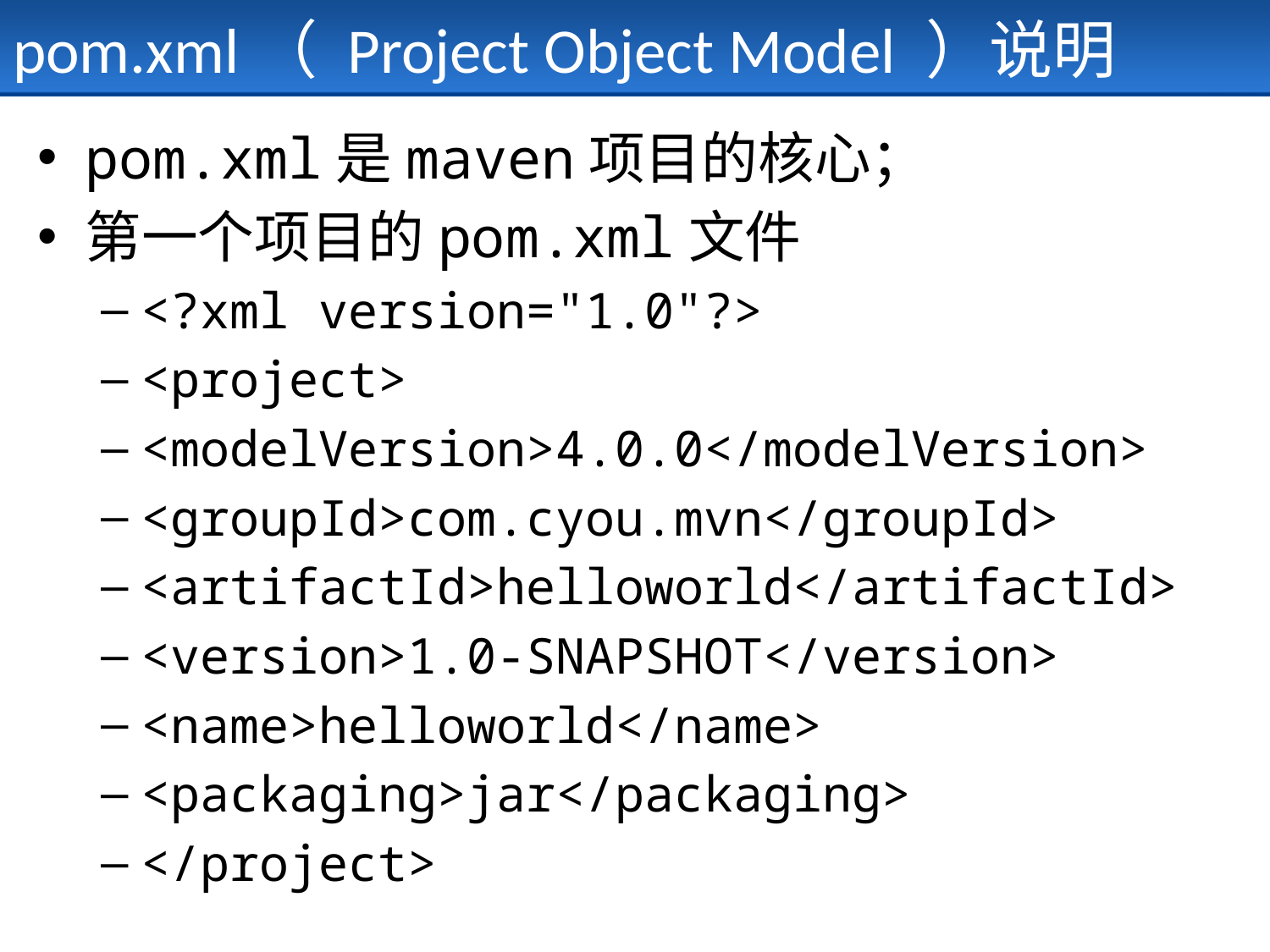

# pom.xml（ Project Object Model ）说明
pom.xml是maven项目的核心；
第一个项目的pom.xml文件
<?xml version="1.0"?>
<project>
<modelVersion>4.0.0</modelVersion>
<groupId>com.cyou.mvn</groupId>
<artifactId>helloworld</artifactId>
<version>1.0-SNAPSHOT</version>
<name>helloworld</name>
<packaging>jar</packaging>
</project>